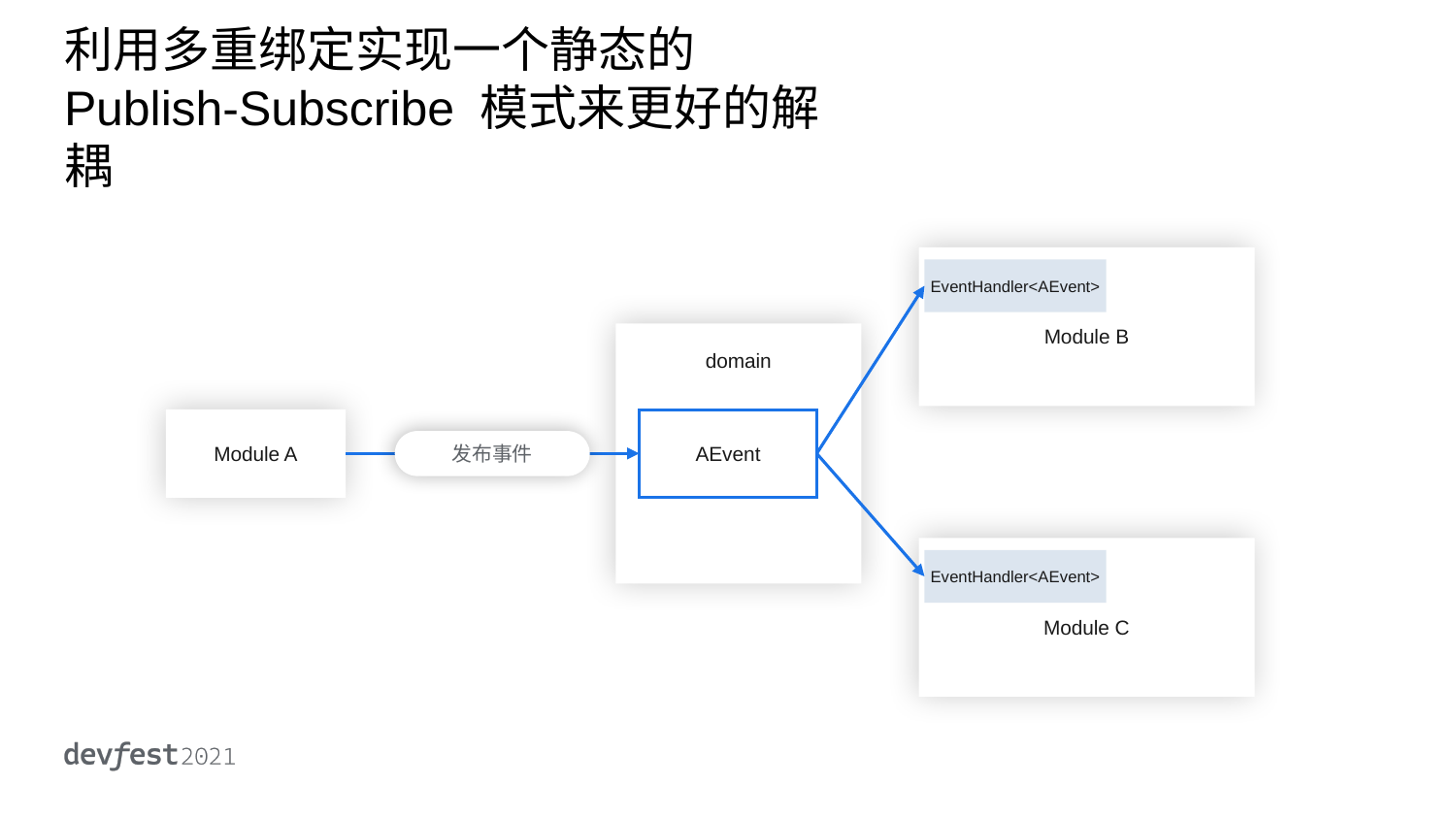

# 利用多重绑定实现一个静态的 Publish-Subscribe 模式来更好的解耦

Module B

EventHandler<AEvent>

domain
Module A
AEvent
发布事件

Module C

EventHandler<AEvent>